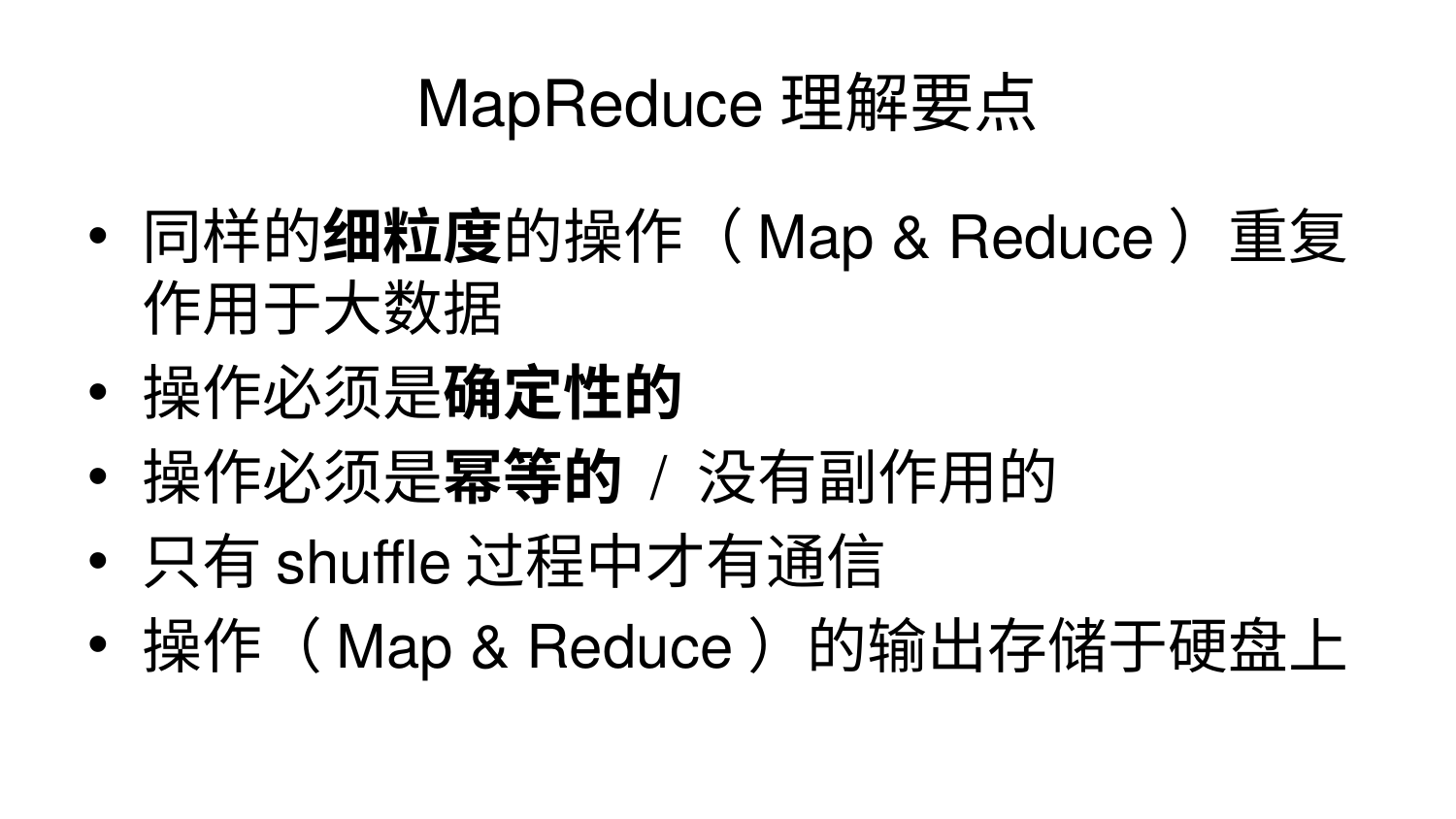

# MapReduce理解要点
同样的细粒度的操作（Map & Reduce）重复作用于大数据
操作必须是确定性的
操作必须是幂等的 / 没有副作用的
只有shuffle过程中才有通信
操作（Map & Reduce）的输出存储于硬盘上